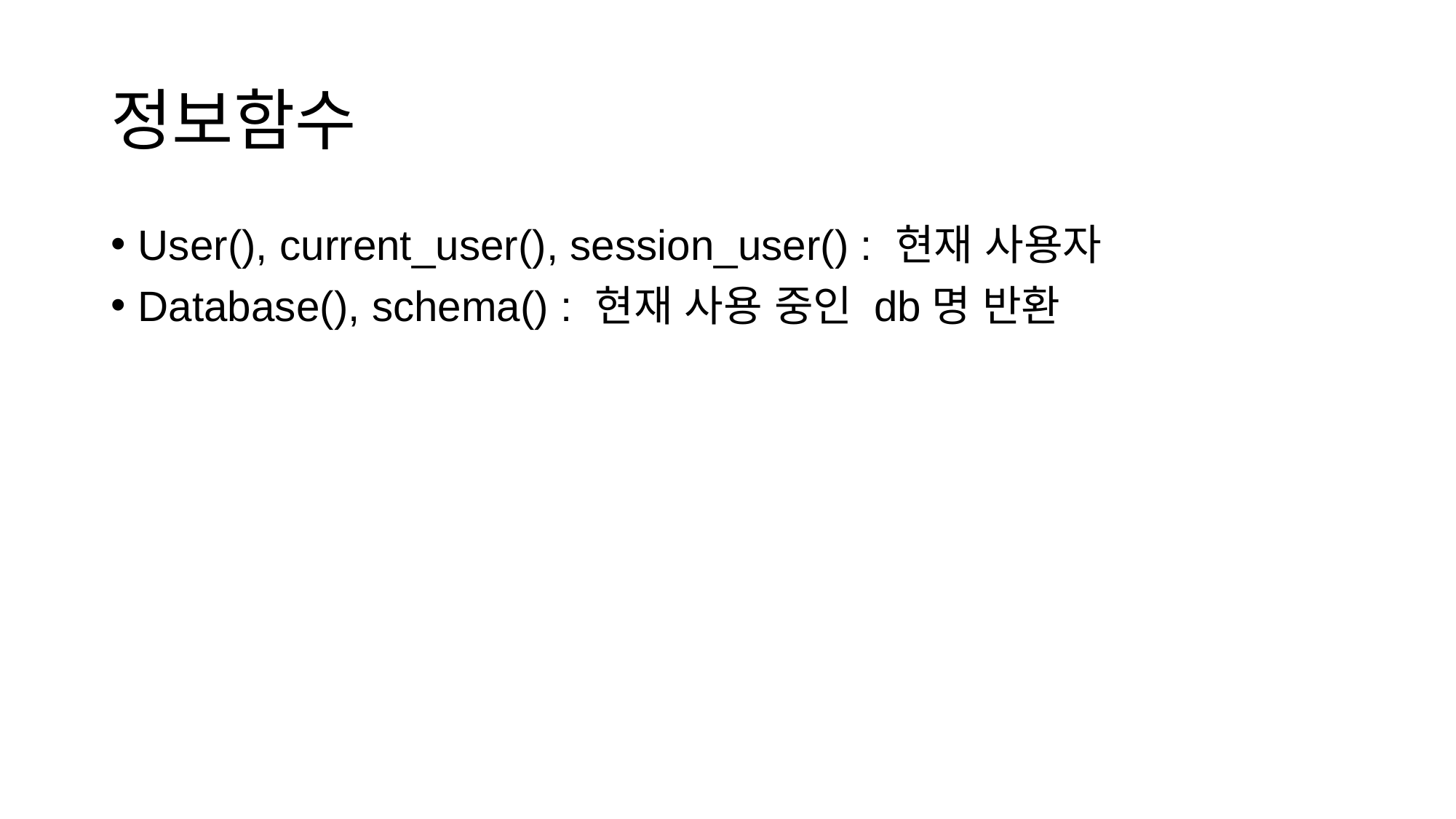

# 정보함수
User(), current_user(), session_user() : 현재 사용자
Database(), schema() : 현재 사용 중인 db명 반환